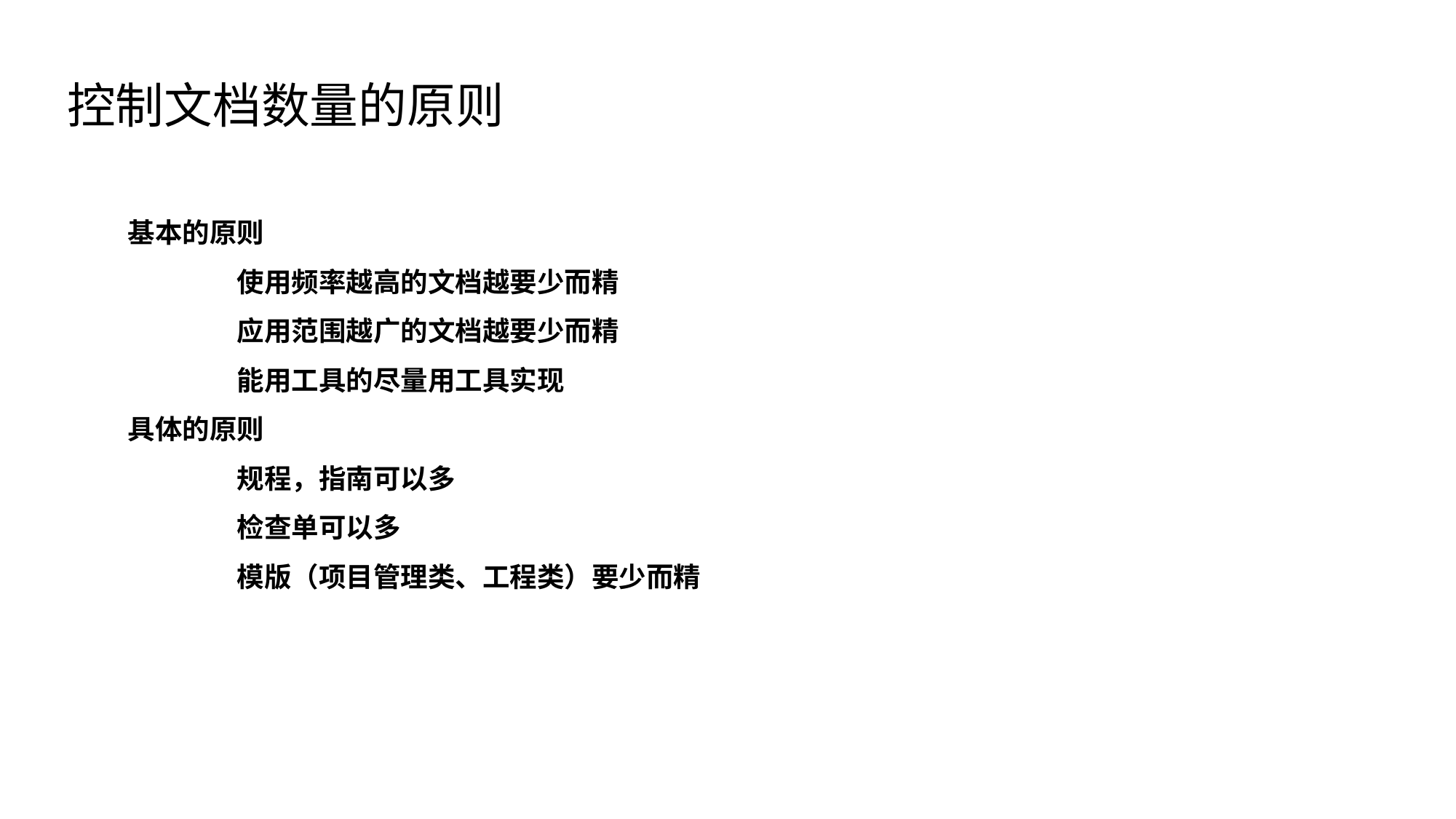

控制文档数量的原则
基本的原则
	使用频率越高的文档越要少而精
	应用范围越广的文档越要少而精
	能用工具的尽量用工具实现
具体的原则
	规程，指南可以多
	检查单可以多
	模版（项目管理类、工程类）要少而精